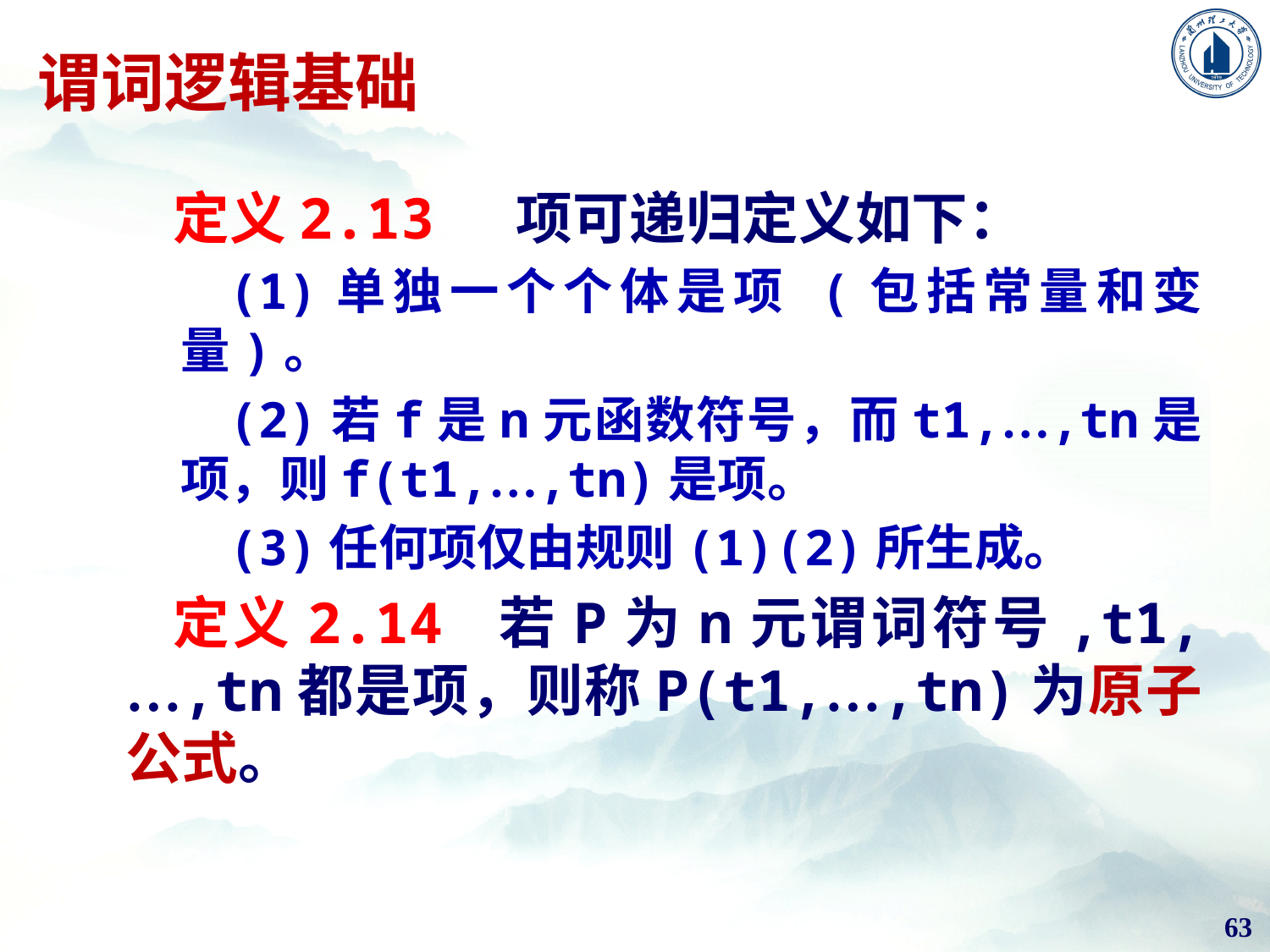

# 谓词逻辑基础
定义2.13  项可递归定义如下：
(1)单独一个个体是项 (包括常量和变量)。
(2)若f是n元函数符号，而t1,…,tn是项，则f(t1,…,tn)是项。
(3)任何项仅由规则(1)(2)所生成。
定义2.14 若P为n元谓词符号,t1,…,tn都是项，则称P(t1,…,tn)为原子公式。

63